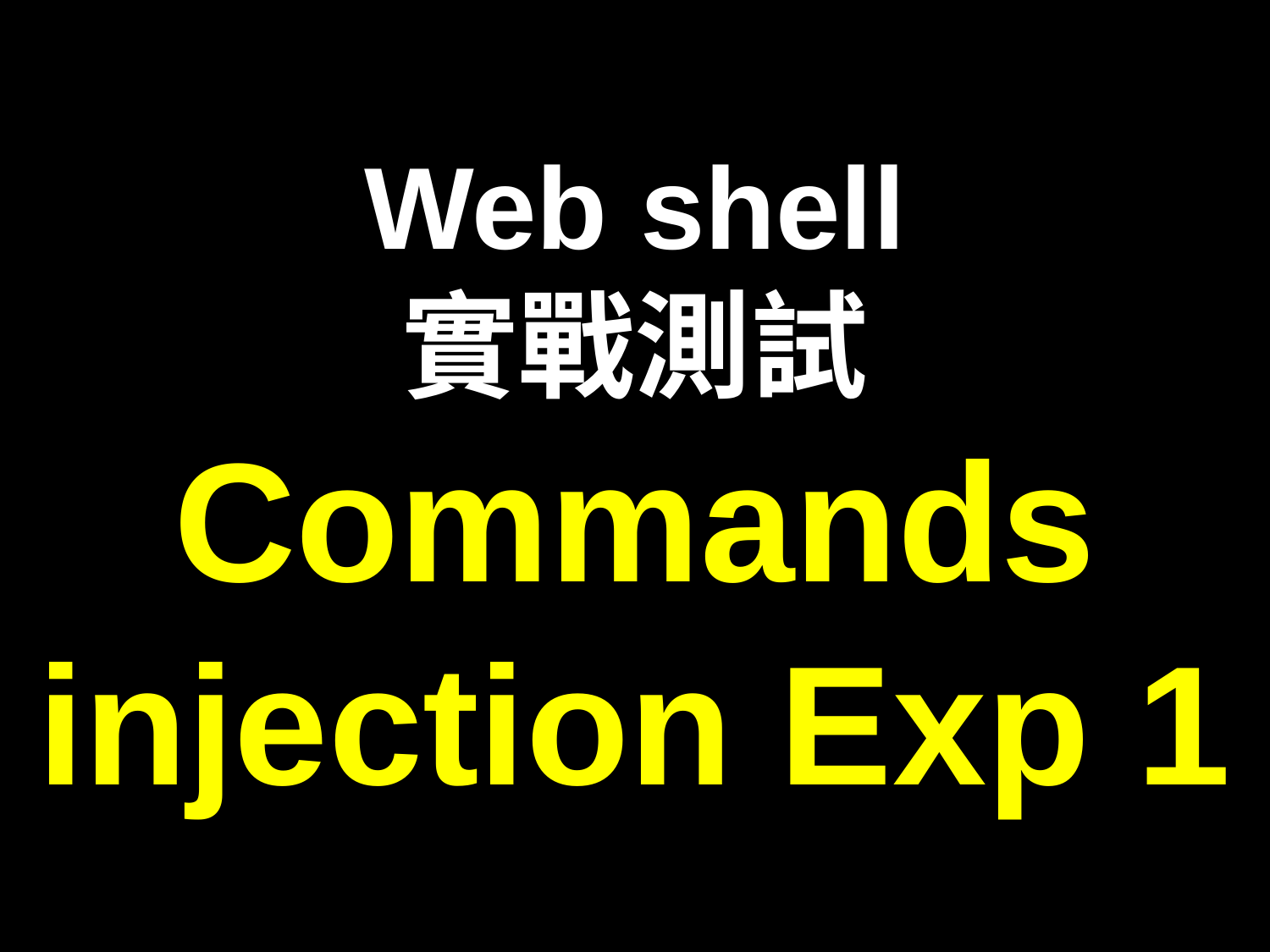

Web shell
實戰測試
﻿﻿Commands injection Exp 1